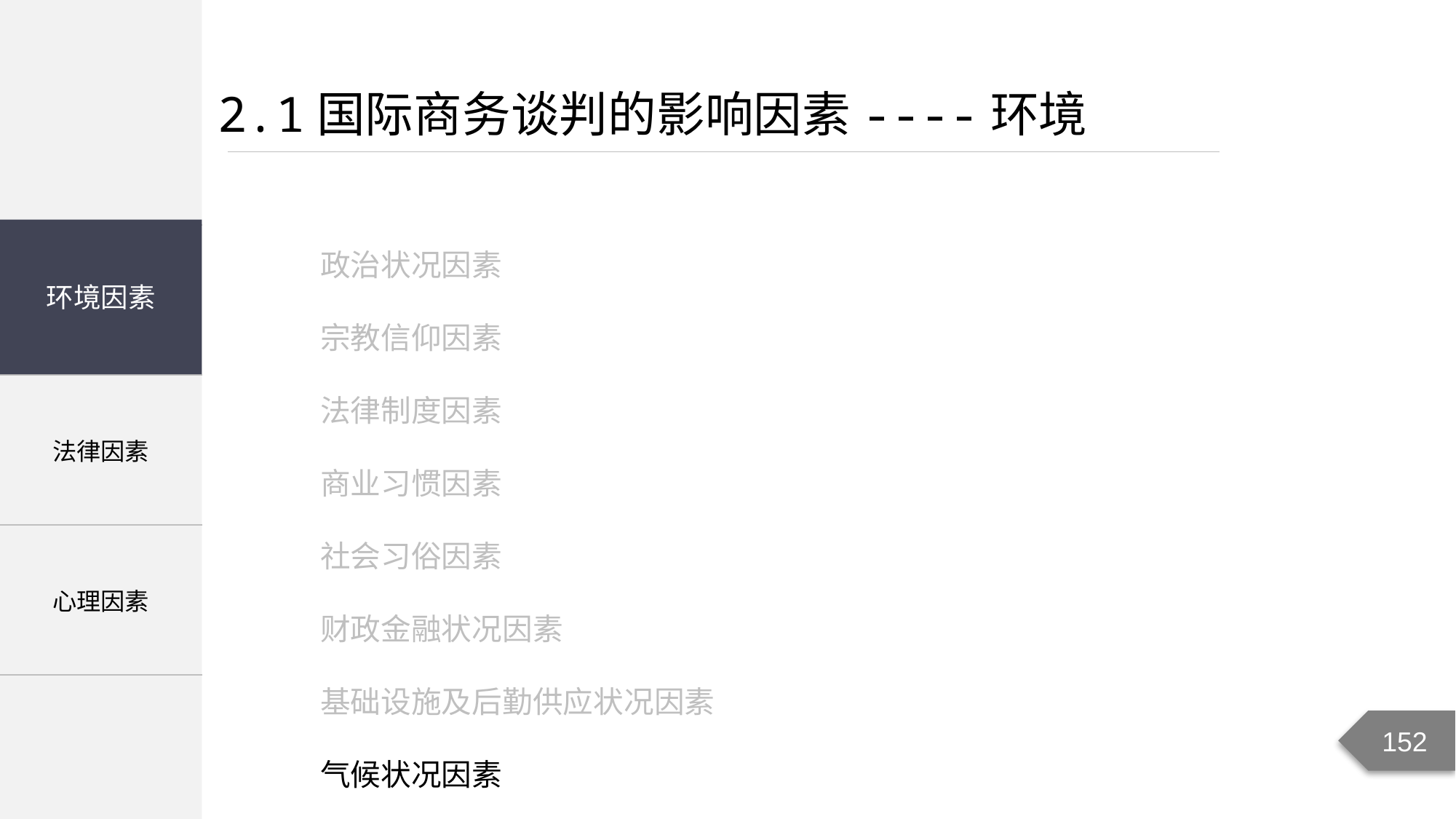

2.1国际商务谈判的影响因素----环境
政治状况因素
宗教信仰因素
法律制度因素
商业习惯因素
社会习俗因素
财政金融状况因素
基础设施及后勤供应状况因素
气候状况因素
环境因素

|  |
| --- |
| 法律因素 |
| 心理因素 |
152